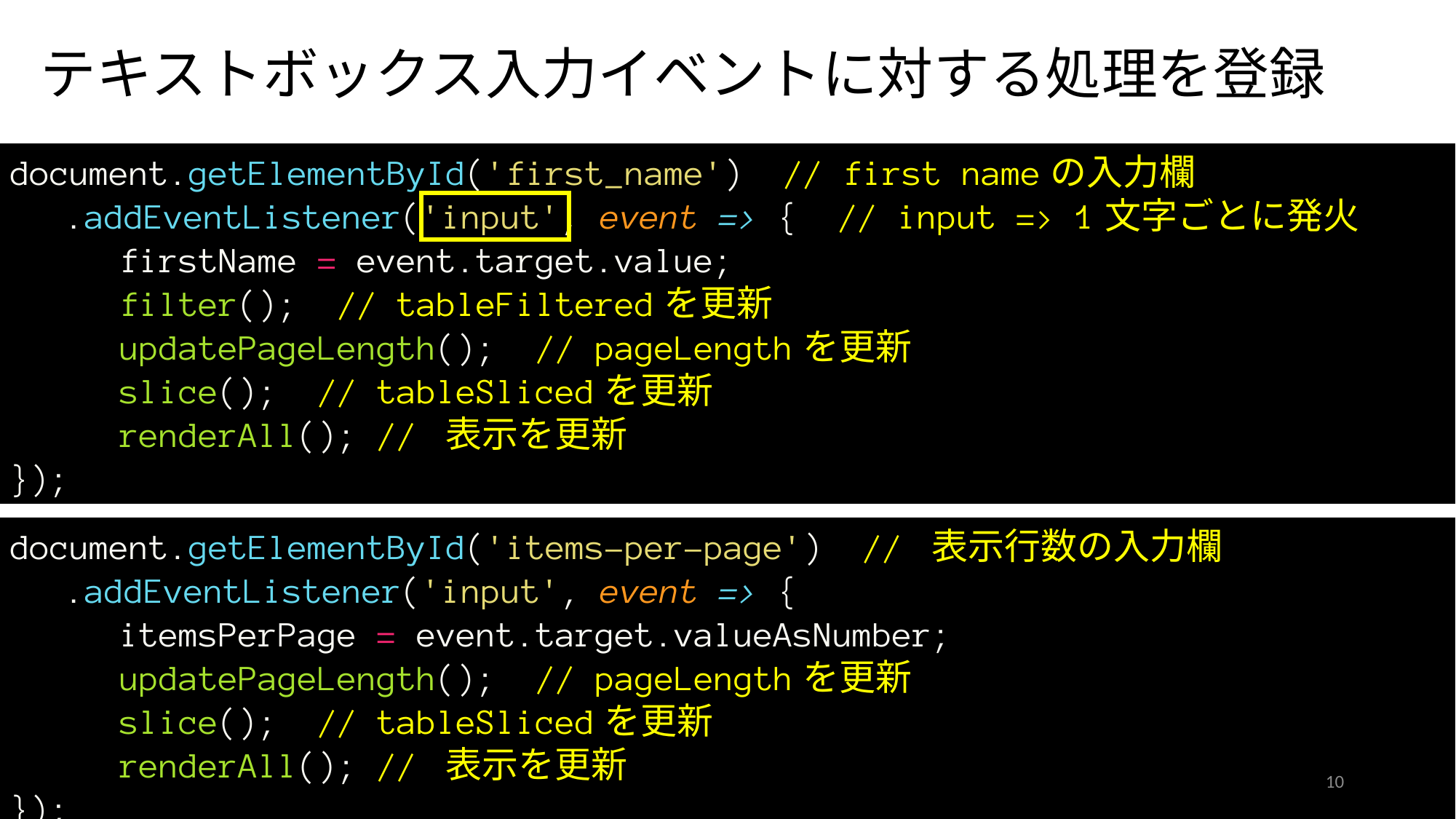

# テキストボックス入力イベントに対する処理を登録
document.getElementById('first_name')  // first nameの入力欄
.addEventListener('input', event => {  // input => 1文字ごとに発火
firstName = event.target.value;
filter();  // tableFilteredを更新
updatePageLength();  // pageLengthを更新
slice();  // tableSlicedを更新
renderAll(); // 表示を更新
});

document.getElementById('items-per-page')  // 表示行数の入力欄
.addEventListener('input', event => {
itemsPerPage = event.target.valueAsNumber;
updatePageLength();  // pageLengthを更新
slice();  // tableSlicedを更新
renderAll(); // 表示を更新
});
10